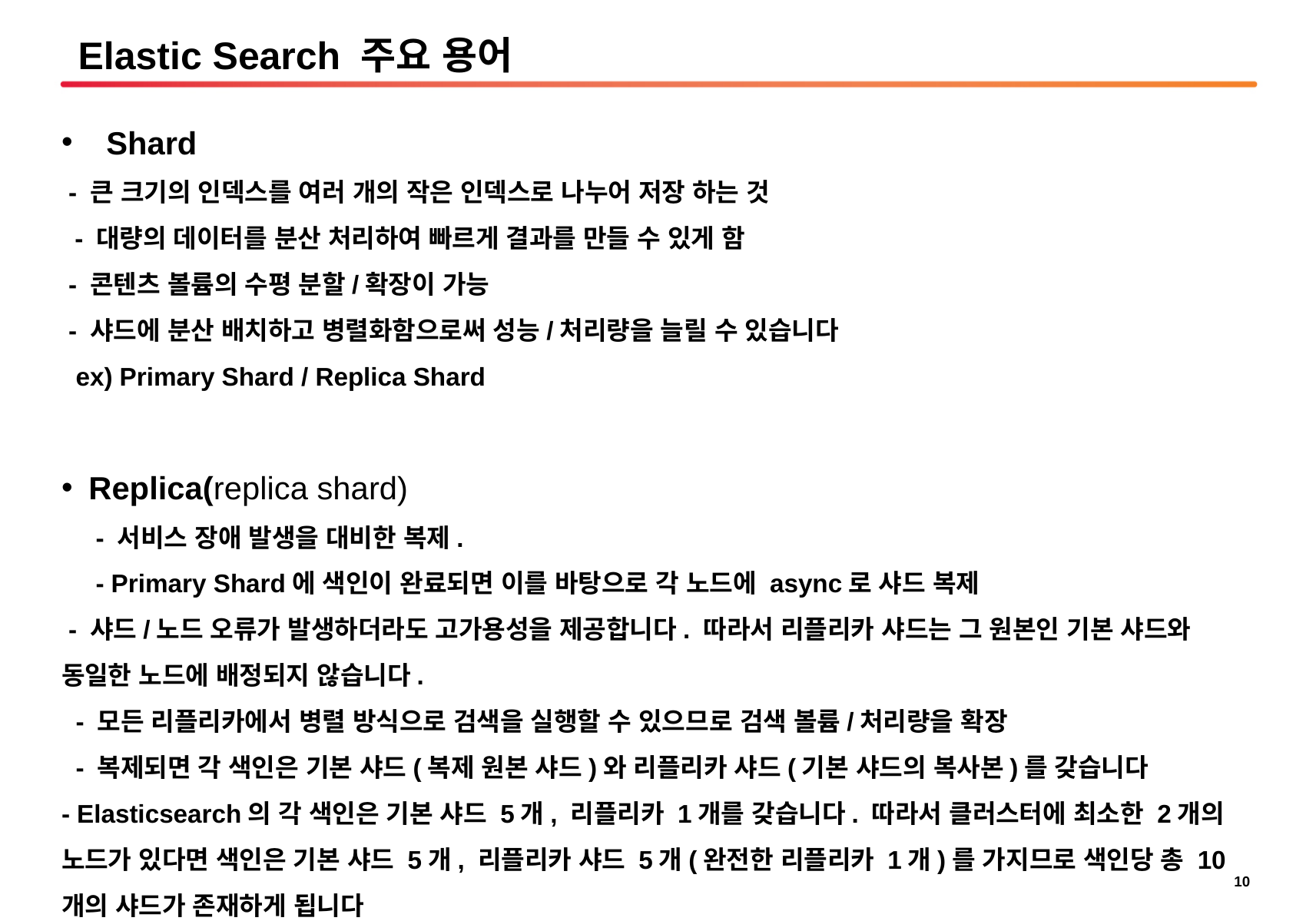

# Elastic Search 주요 용어

  Shard
 - 큰 크기의 인덱스를 여러 개의 작은 인덱스로 나누어 저장 하는 것
 - 대량의 데이터를 분산 처리하여 빠르게 결과를 만들 수 있게 함
 - 콘텐츠 볼륨의 수평 분할/확장이 가능
 - 샤드에 분산 배치하고 병렬화함으로써 성능/처리량을 늘릴 수 있습니다
  ex) Primary Shard / Replica Shard

Replica(replica shard)
 - 서비스 장애 발생을 대비한 복제.
 - Primary Shard에 색인이 완료되면 이를 바탕으로 각 노드에 async로 샤드 복제
 - 샤드/노드 오류가 발생하더라도 고가용성을 제공합니다. 따라서 리플리카 샤드는 그 원본인 기본 샤드와 동일한 노드에 배정되지 않습니다.
  - 모든 리플리카에서 병렬 방식으로 검색을 실행할 수 있으므로 검색 볼륨/처리량을 확장
  - 복제되면 각 색인은 기본 샤드(복제 원본 샤드)와 리플리카 샤드(기본 샤드의 복사본)를 갖습니다
- Elasticsearch의 각 색인은 기본 샤드 5개, 리플리카 1개를 갖습니다. 따라서 클러스터에 최소한 2개의 노드가 있다면 색인은 기본 샤드 5개, 리플리카 샤드 5개(완전한 리플리카 1개)를 가지므로 색인당 총 10개의 샤드가 존재하게 됩니다